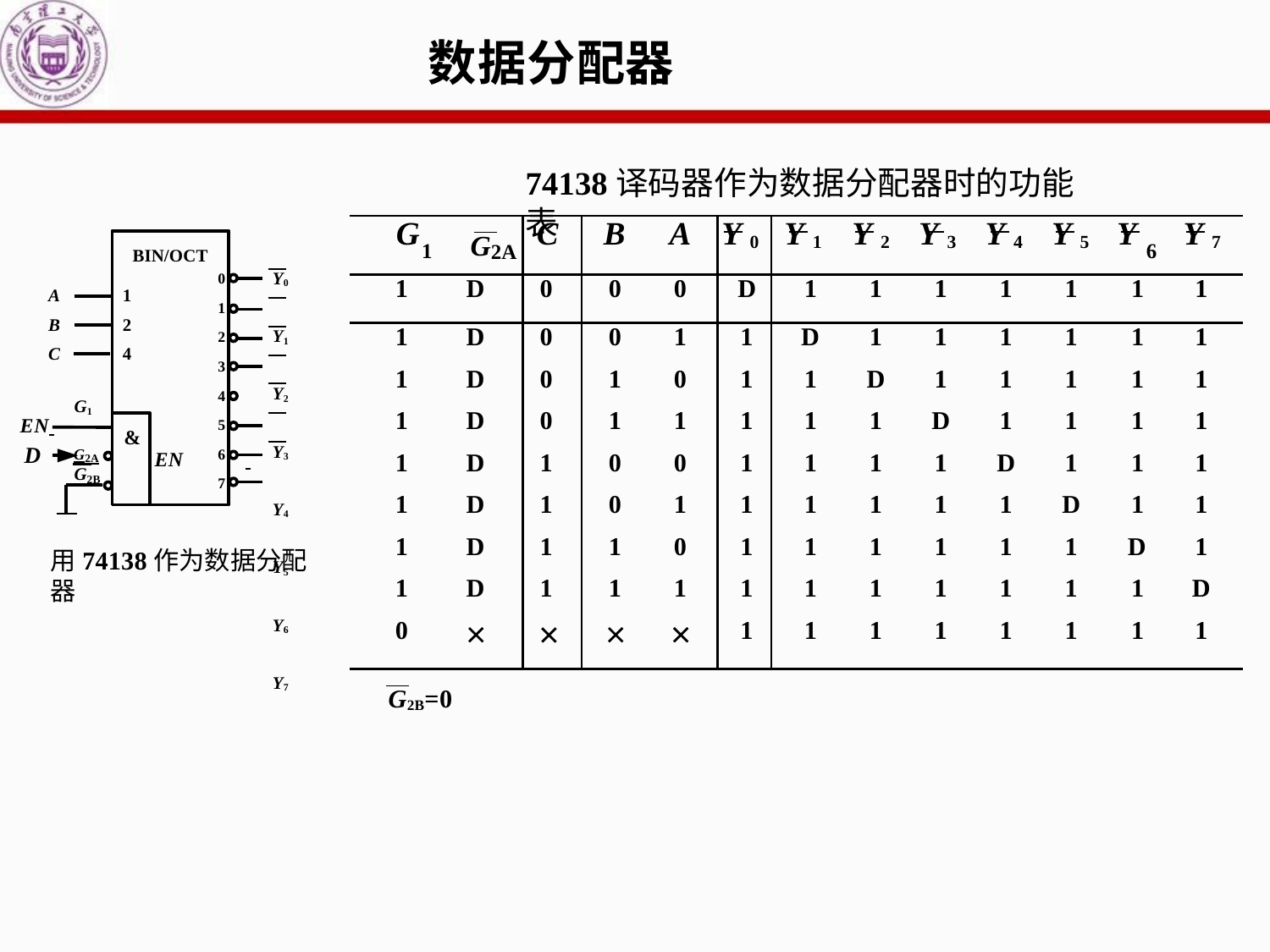

# 数据分配器
74138译码器作为数据分配器时的功能表
| G | 1 | G2A | C | B | A | Y 0 | Y 1 | Y 2 | Y 3 | Y 4 | Y 5 | Y | 6 | Y 7 |
| --- | --- | --- | --- | --- | --- | --- | --- | --- | --- | --- | --- | --- | --- | --- |
| 1 | D |  | 0 | 0 | 0 | D | 1 | 1 | 1 | 1 | 1 | 1 | 1 |  |
| 1 | D |  | 0 | 0 | 1 | 1 | D | 1 | 1 | 1 | 1 | 1 | 1 |  |
| 1 | D |  | 0 | 1 | 0 | 1 | 1 | D | 1 | 1 | 1 | 1 | 1 |  |
| 1 | D |  | 0 | 1 | 1 | 1 | 1 | 1 | D | 1 | 1 | 1 | 1 |  |
| 1 | D |  | 1 | 0 | 0 | 1 | 1 | 1 | 1 | D | 1 | 1 | 1 |  |
| 1 | D |  | 1 | 0 | 1 | 1 | 1 | 1 | 1 | 1 | D | 1 | 1 |  |
| 1 | D |  | 1 | 1 | 0 | 1 | 1 | 1 | 1 | 1 | 1 | D | 1 |  |
| 1 | D |  | 1 | 1 | 1 | 1 | 1 | 1 | 1 | 1 | 1 | 1 | D |  |
| 0 |  |  |  |  |  | 1 | 1 | 1 | 1 | 1 | 1 | 1 | 1 |  |

BIN/OCT
Y0  Y1  Y2  Y3  Y4  Y5  Y6  Y7

0
1
2
3
4

A
1
2
4

B

C

G1
EN

5
6
7

&

G2A
D

EN

G

2B

用74138作为数据分配器

G2B=0